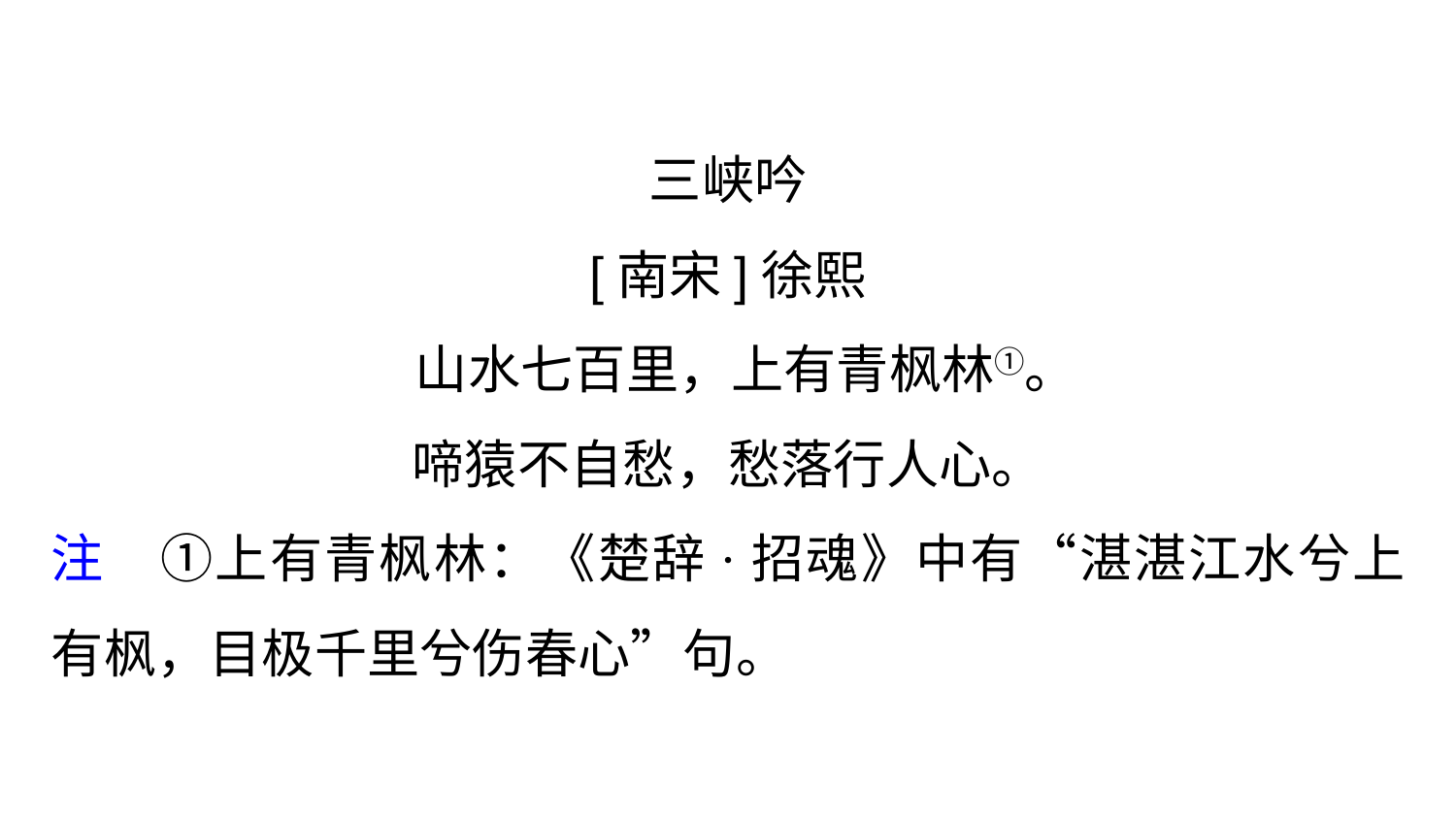

三峡吟
[南宋]徐熙
  山水七百里，上有青枫林①。
啼猿不自愁，愁落行人心。
注　①上有青枫林：《楚辞·招魂》中有“湛湛江水兮上有枫，目极千里兮伤春心”句。